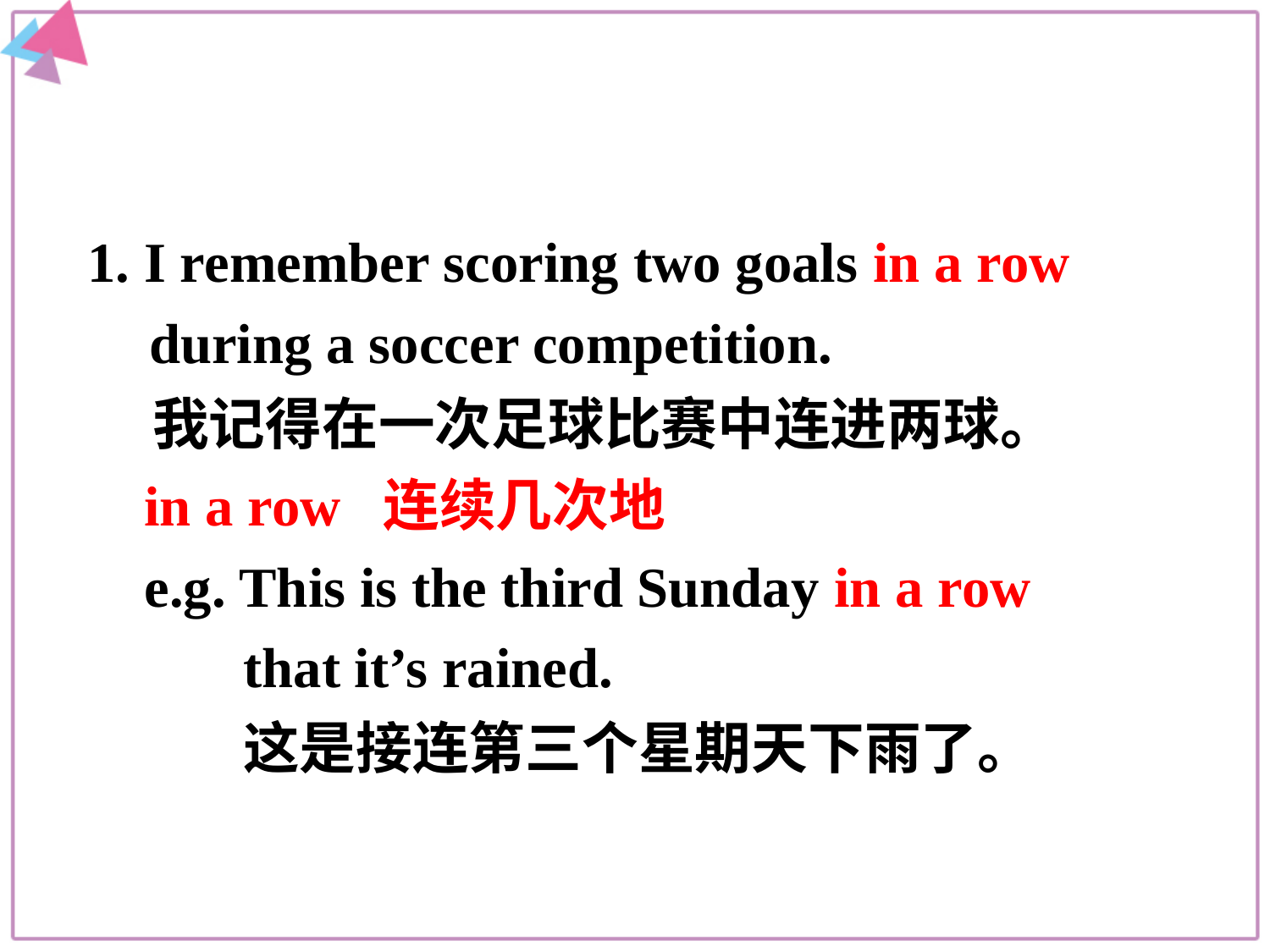

1. I remember scoring two goals in a row during a soccer competition.
    我记得在一次足球比赛中连进两球。
    in a row  连续几次地
    e.g. This is the third Sunday in a row
           that it’s rained.
           这是接连第三个星期天下雨了。